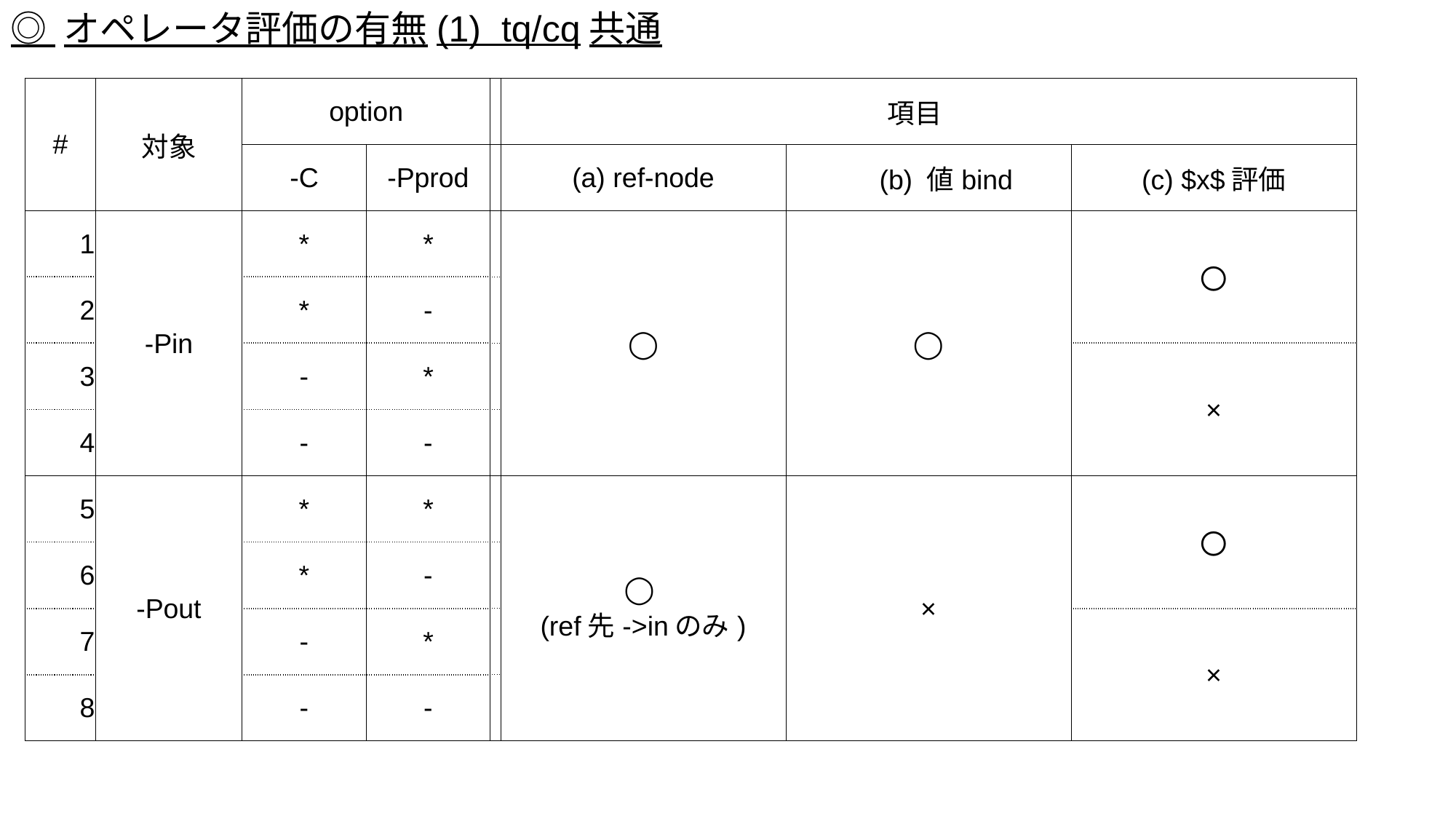

◎ オペレータ評価の有無(1)  tq/cq共通
| # | 対象 | option |  |  | 項目 |  |  |
| --- | --- | --- | --- | --- | --- | --- | --- |
|  |  | -C | -Pprod |  | (a) ref-node | (b) 値bind | (c) $x$評価 |
| 1 | -Pin | \* | \* |  | ◯ | ◯ | 〇 |
| 2 |  | \* | - |  |  |  |  |
| 3 |  | - | \* |  |  |  | × |
| 4 |  | - | - |  |  |  |  |
| 5 | -Pout | \* | \* |  | ◯ (ref先->inのみ) | × | 〇 |
| 6 |  | \* | - |  |  |  |  |
| 7 |  | - | \* |  |  |  | × |
| 8 |  | - | - |  |  |  |  |